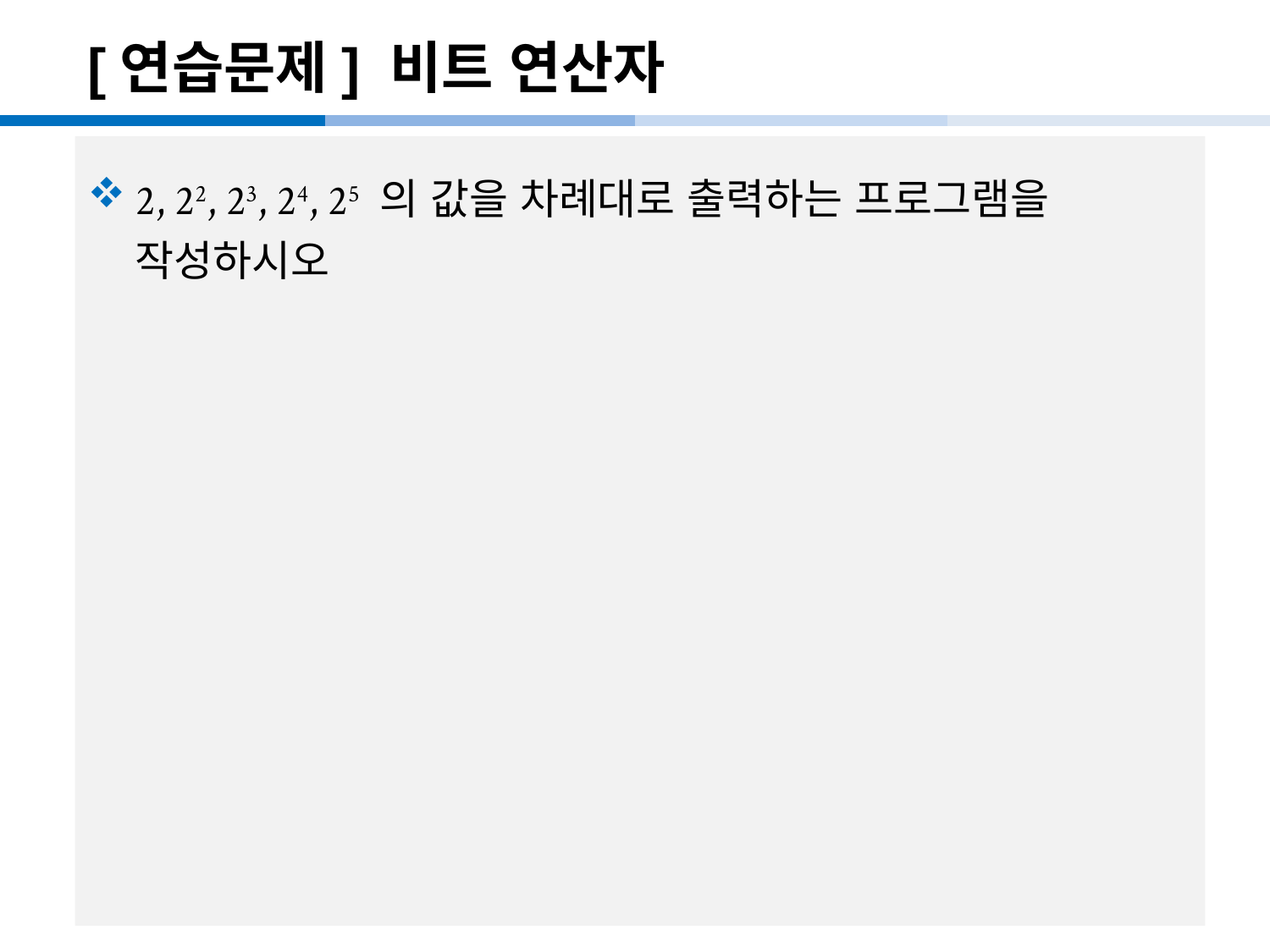

# [연습문제] 비트 연산자
2, 22, 23, 24, 25 의 값을 차례대로 출력하는 프로그램을 작성하시오